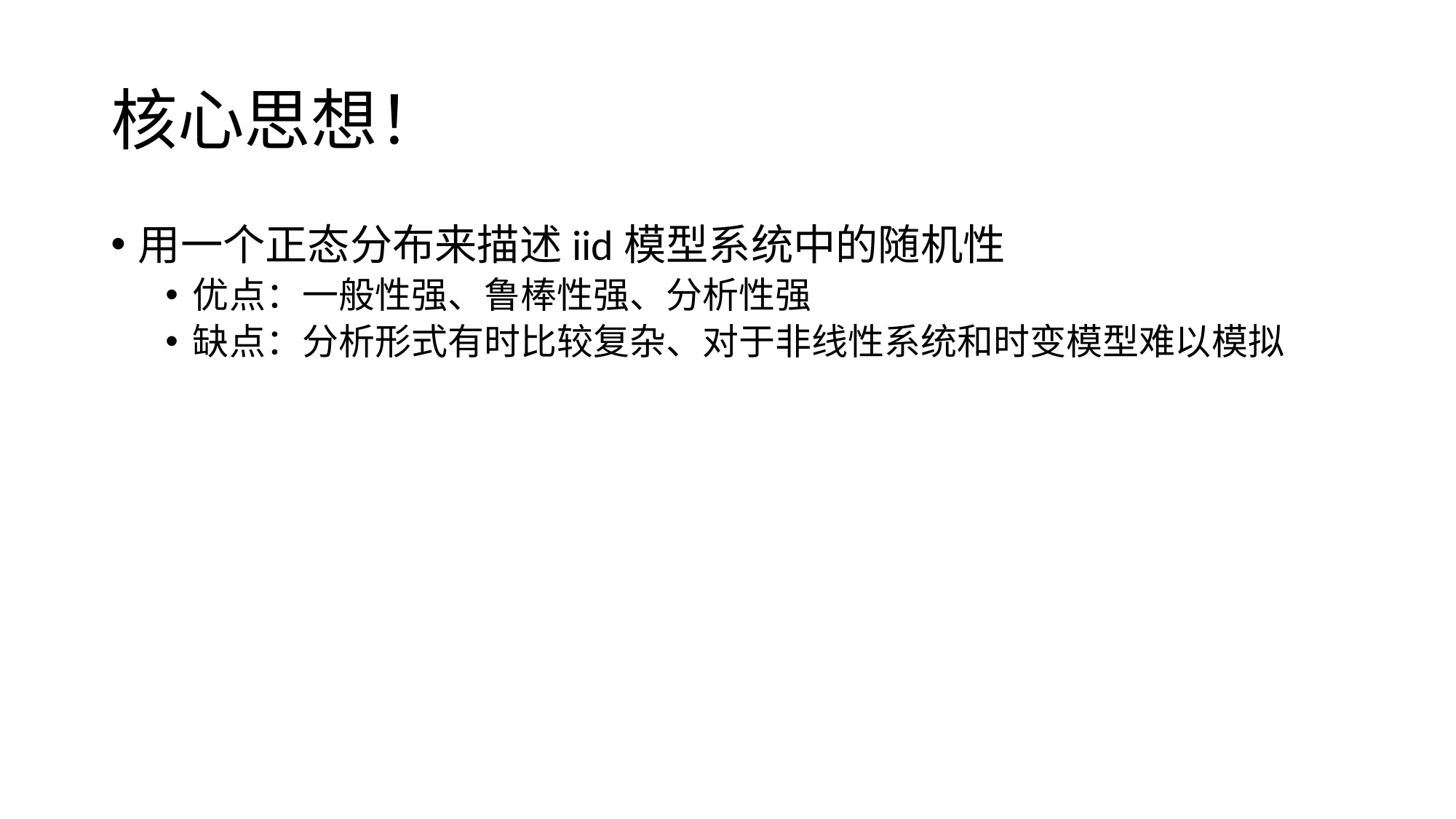

# 核心思想！
用一个正态分布来描述iid模型系统中的随机性
优点：一般性强、鲁棒性强、分析性强
缺点：分析形式有时比较复杂、对于非线性系统和时变模型难以模拟